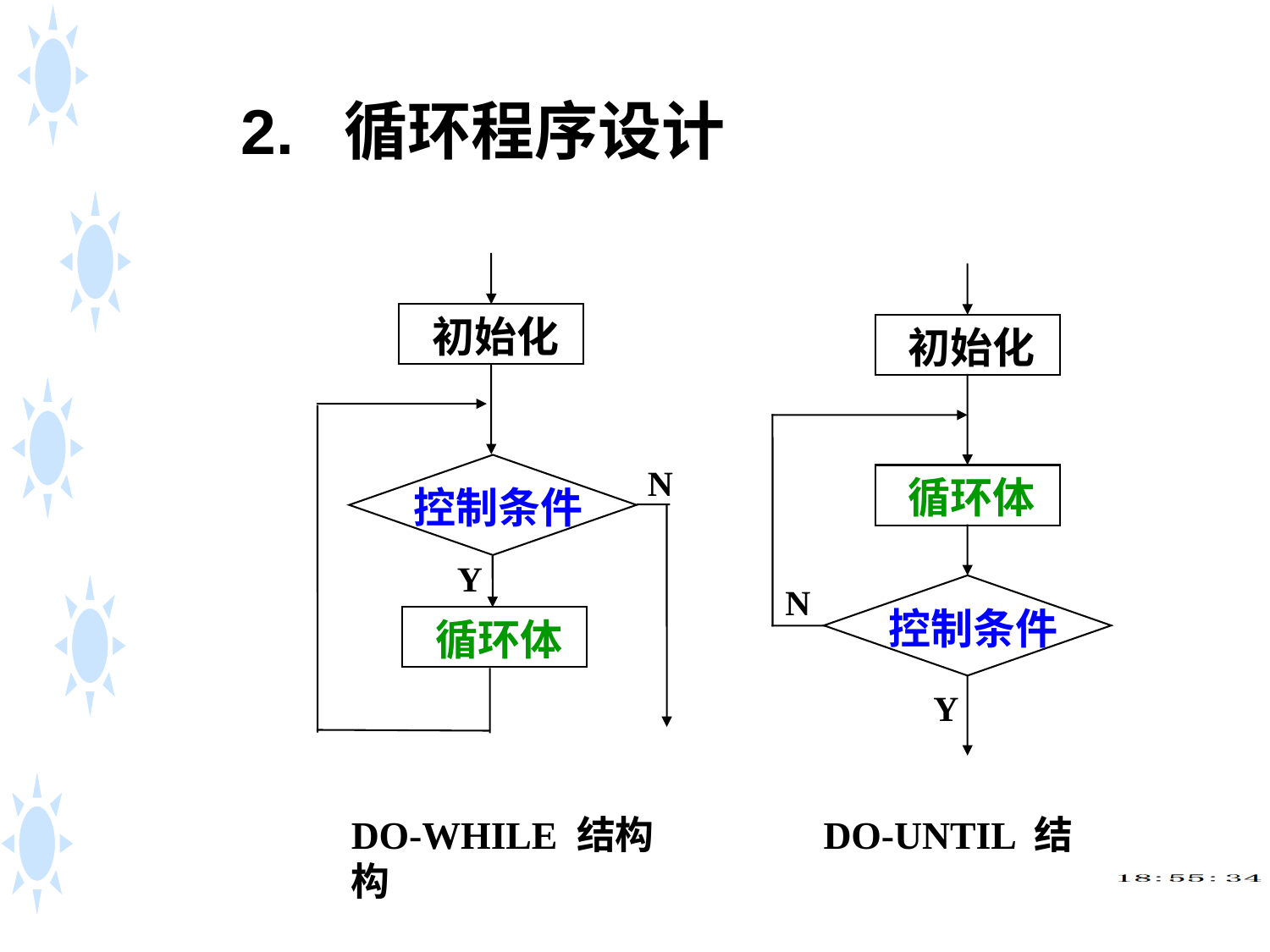

2.  循环程序设计

初始化

循环体

N

控制条件

Y

初始化

控制条件
N

Y

循环体

DO-WHILE 结构                  DO-UNTIL 结构